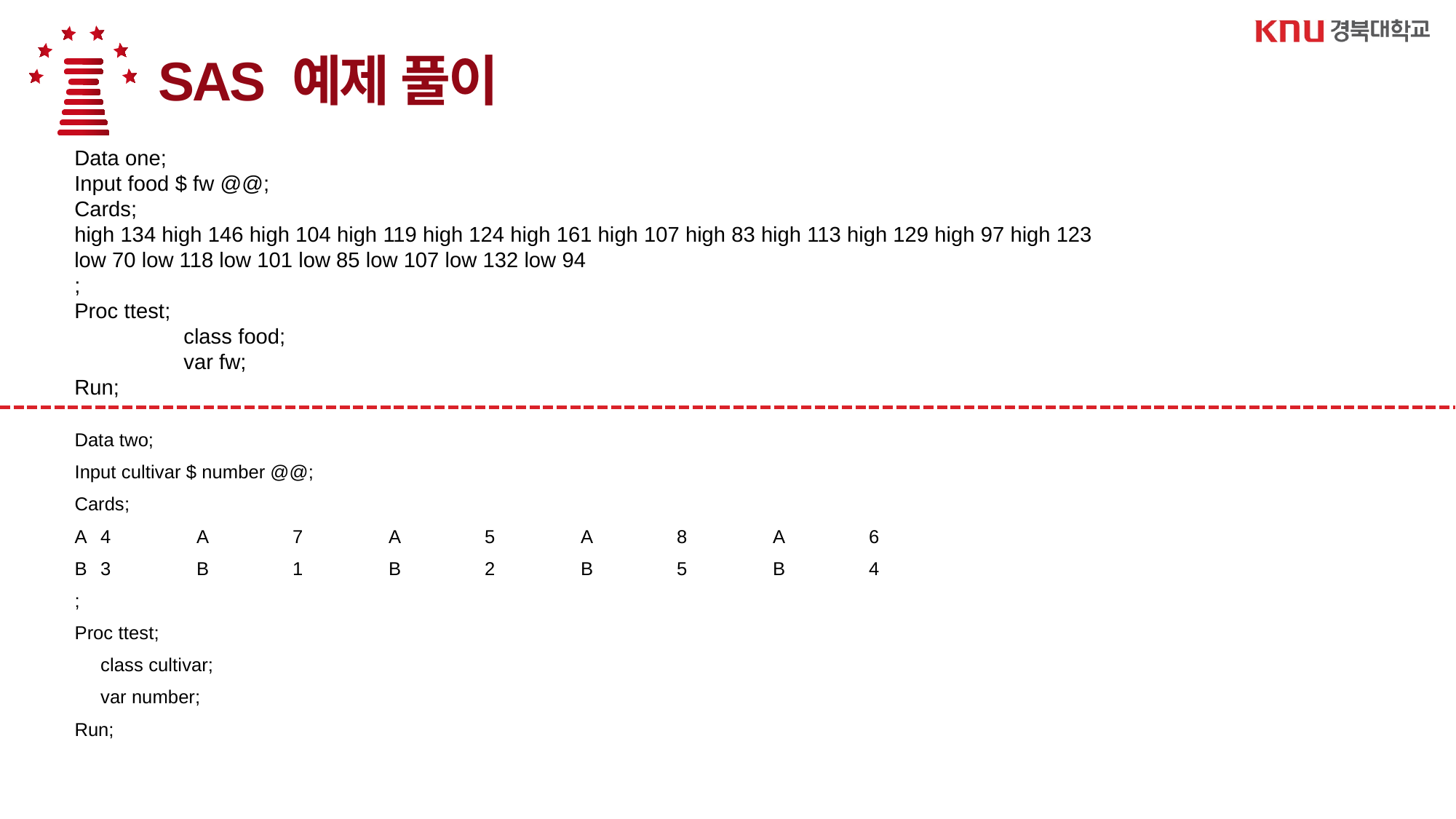

SAS 예제 풀이
Data one;
Input food $ fw @@;
Cards;
high 134 high 146 high 104 high 119 high 124 high 161 high 107 high 83 high 113 high 129 high 97 high 123
low 70 low 118 low 101 low 85 low 107 low 132 low 94
;
Proc ttest;
	class food;
	var fw;
Run;
Data two;
Input cultivar $ number @@;
Cards;
A 	4 	A 	7 	A 	5 	A 	8 	A 	6
B 	3 	B 	1 	B 	2 	B 	5 	B 	4
;
Proc ttest;
	class cultivar;
	var number;
Run;